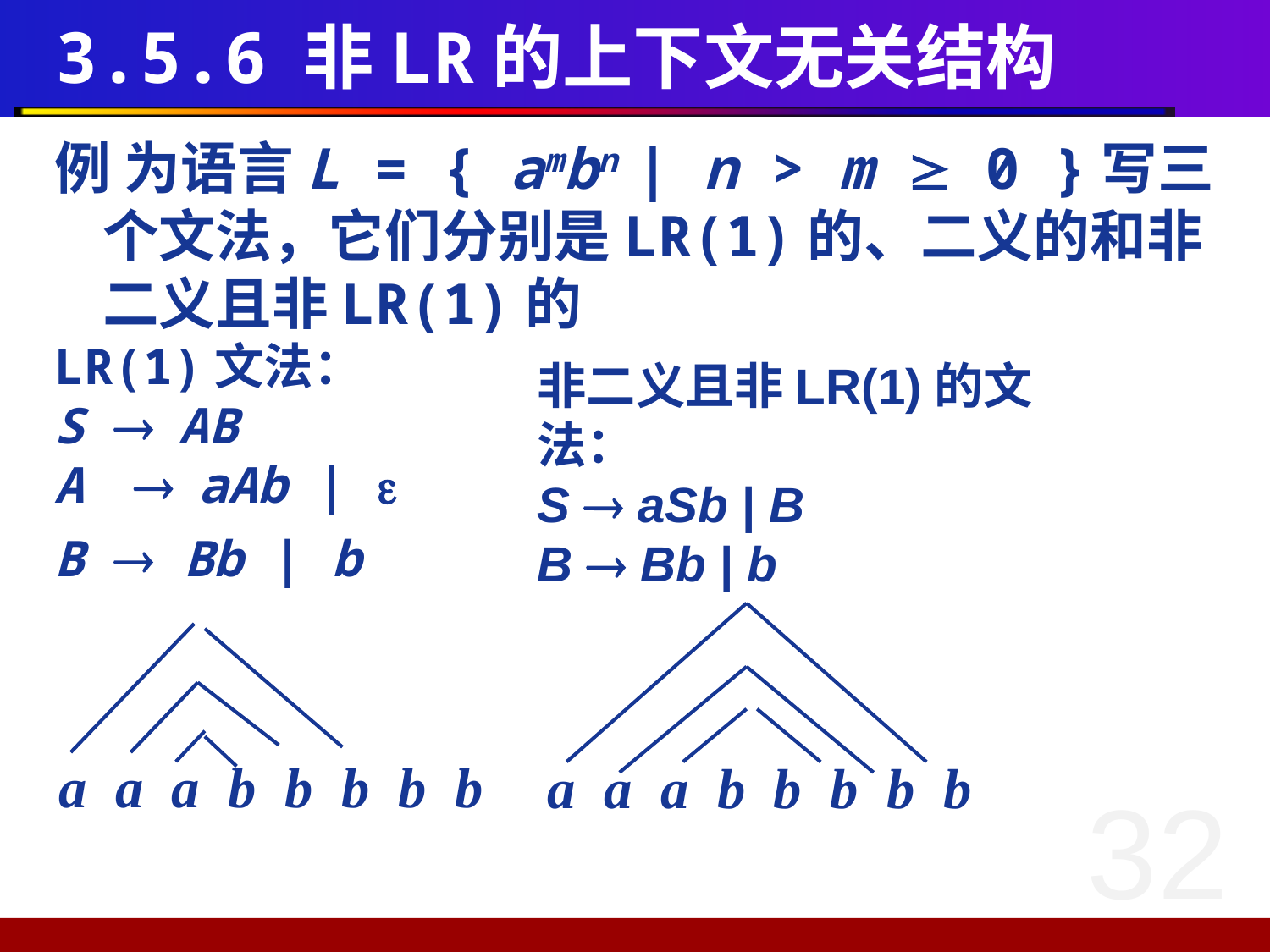

# 3.5.6 非LR的上下文无关结构
例 为语言L = { ambn | n > m ≥ 0 }写三个文法，它们分别是LR(1)的、二义的和非二义且非LR(1)的
LR(1)文法：
S → AB
A  → aAb | ε
B → Bb | b

非二义且非LR(1)的文法：
S → aSb | B
B → Bb | b

a  a  a  b  b  b  b  b

a  a  a  b  b  b  b  b
32